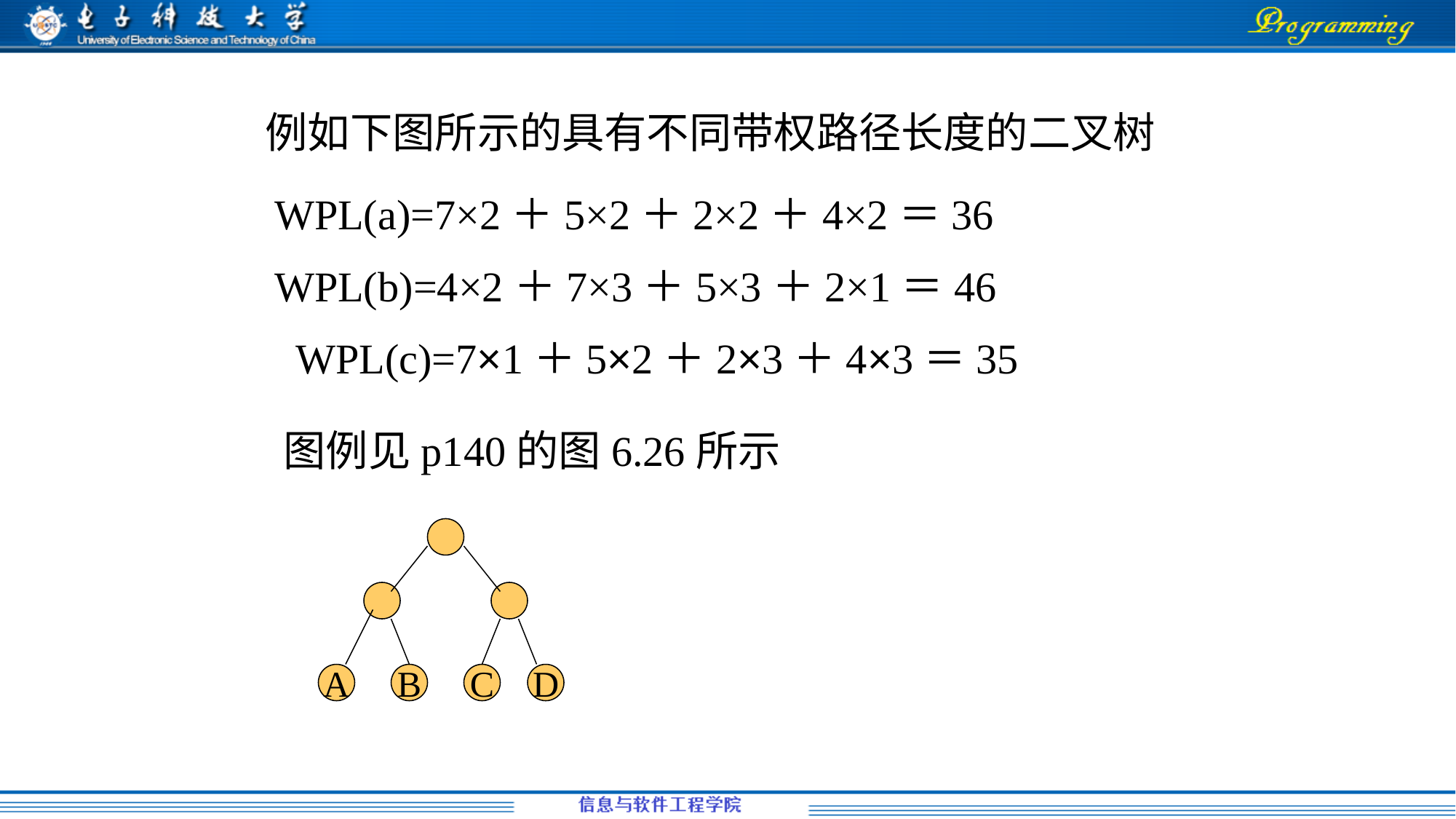

例如下图所示的具有不同带权路径长度的二叉树
WPL(a)=7×2＋5×2＋2×2＋4×2＝36
WPL(b)=4×2＋7×3＋5×3＋2×1＝46
  WPL(c)=7×1＋5×2＋2×3＋4×3＝35
图例见p140的图6.26所示

A
B
C
D